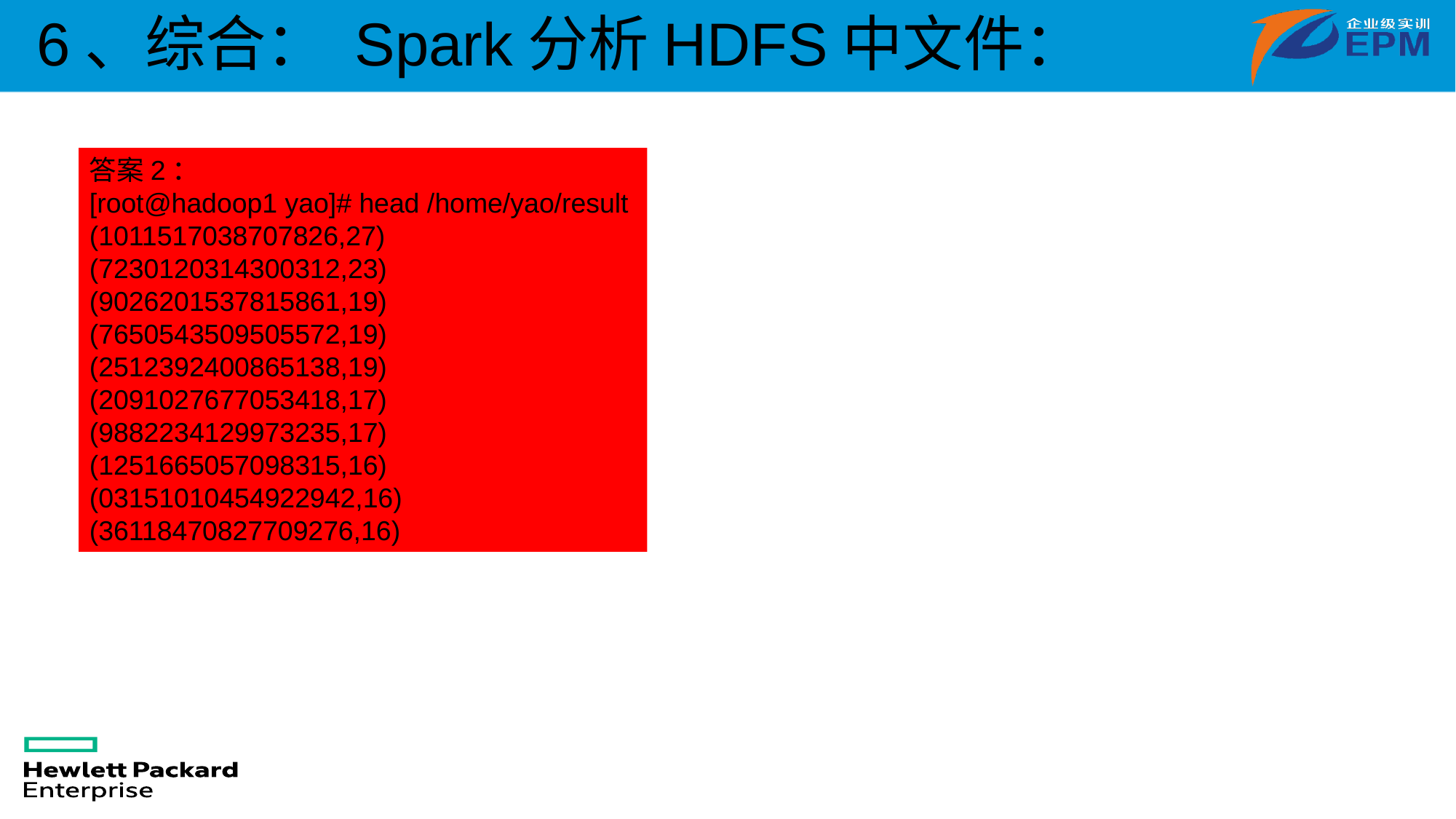

6、综合： Spark分析HDFS中文件：
答案2：
[root@hadoop1 yao]# head /home/yao/result
(1011517038707826,27)
(7230120314300312,23)
(9026201537815861,19)
(7650543509505572,19)
(2512392400865138,19)
(2091027677053418,17)
(9882234129973235,17)
(1251665057098315,16)
(03151010454922942,16)
(36118470827709276,16)